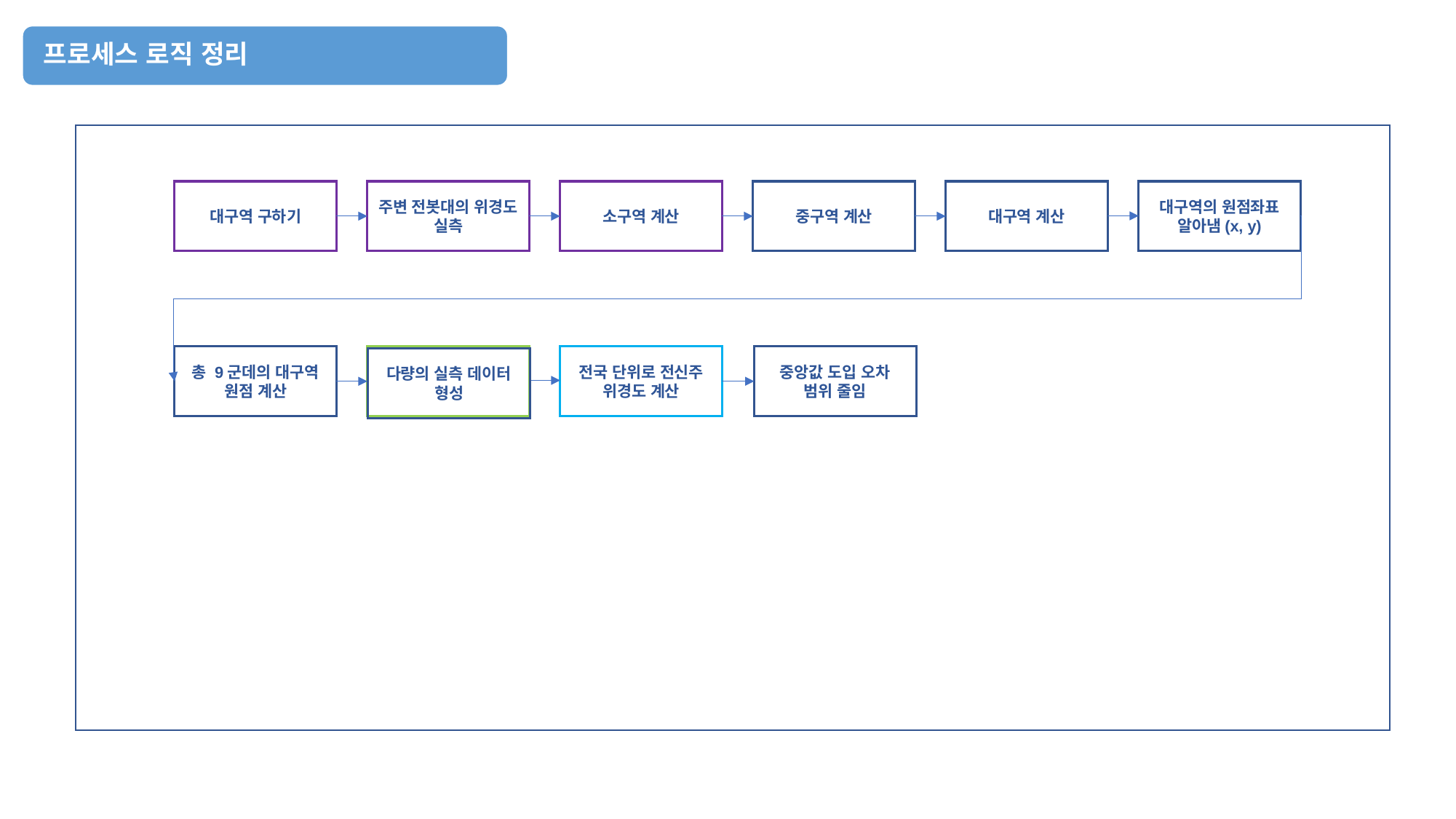

프로세스 로직 정리

대구역 구하기
주변 전봇대의 위경도 실측
소구역 계산
중구역 계산
대구역 계산
대구역의 원점좌표 알아냄(x, y)
총 9군데의 대구역 원점 계산

전국 단위로 전신주 위경도 계산
중앙값 도입 오차 범위 줄임
다량의 실측 데이터 형성